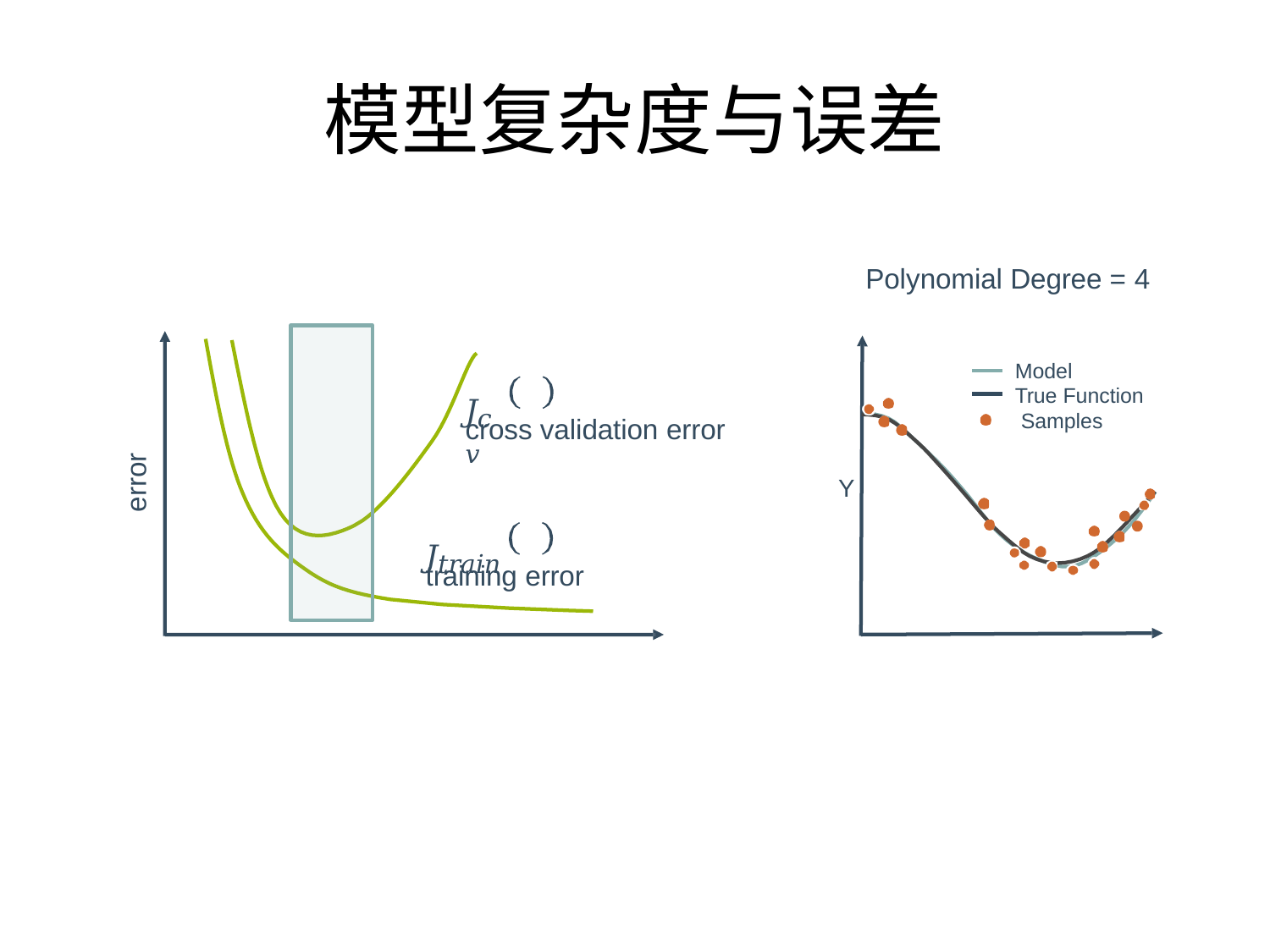

# 模型复杂度与误差
Polynomial Degree = 4

Model
True Function  Samples
𝜃

𝐽𝑐𝑣

cross validation error

error
Y

𝜃
𝐽𝑡𝑟𝑎𝑖𝑛

training error

32